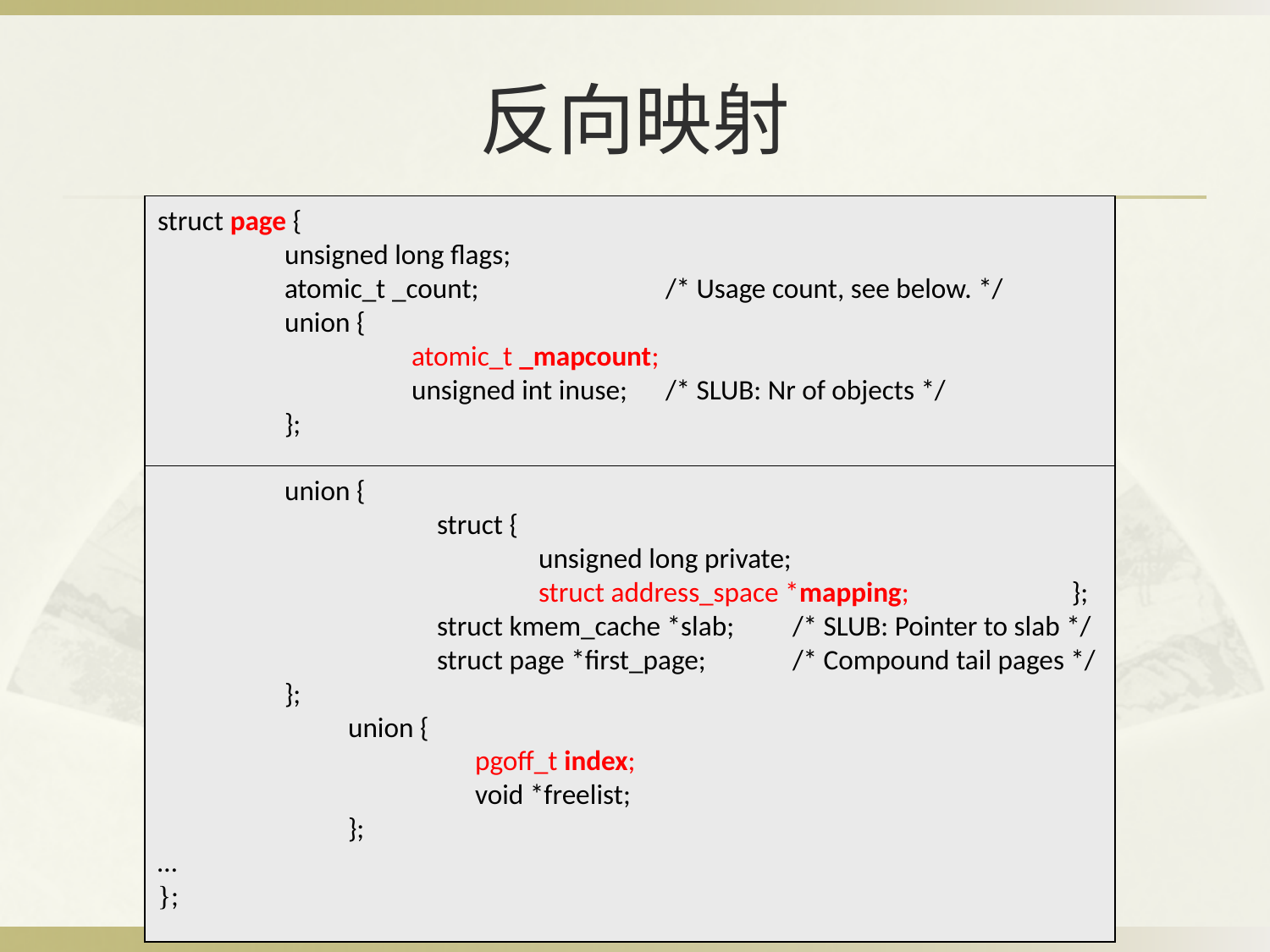

BBAAD9C20180234D78810CEA56E0B6D0E2B9B20918E83B70A6D98F34B1082BBC3B4CB53861613B0222C92008C846A8EC6DF921DA91D02BB11B4DC25E387E20DC24F5093D372C66F764BF29976F2244E727F1E0367CA8D314A8D6A1982F006CC8D8F62991BE0
# 反向映射
struct page {
	unsigned long flags;
	atomic_t _count;		/* Usage count, see below. */
	union {
		atomic_t _mapcount;
		unsigned int inuse;	/* SLUB: Nr of objects */
	};

union {
	    struct {
		unsigned long private;
		struct address_space *mapping;		    };
	    struct kmem_cache *slab;	/* SLUB: Pointer to slab */
	    struct page *first_page;	/* Compound tail pages */
};
	union {
		pgoff_t index;
		void *freelist;
	};
…
};